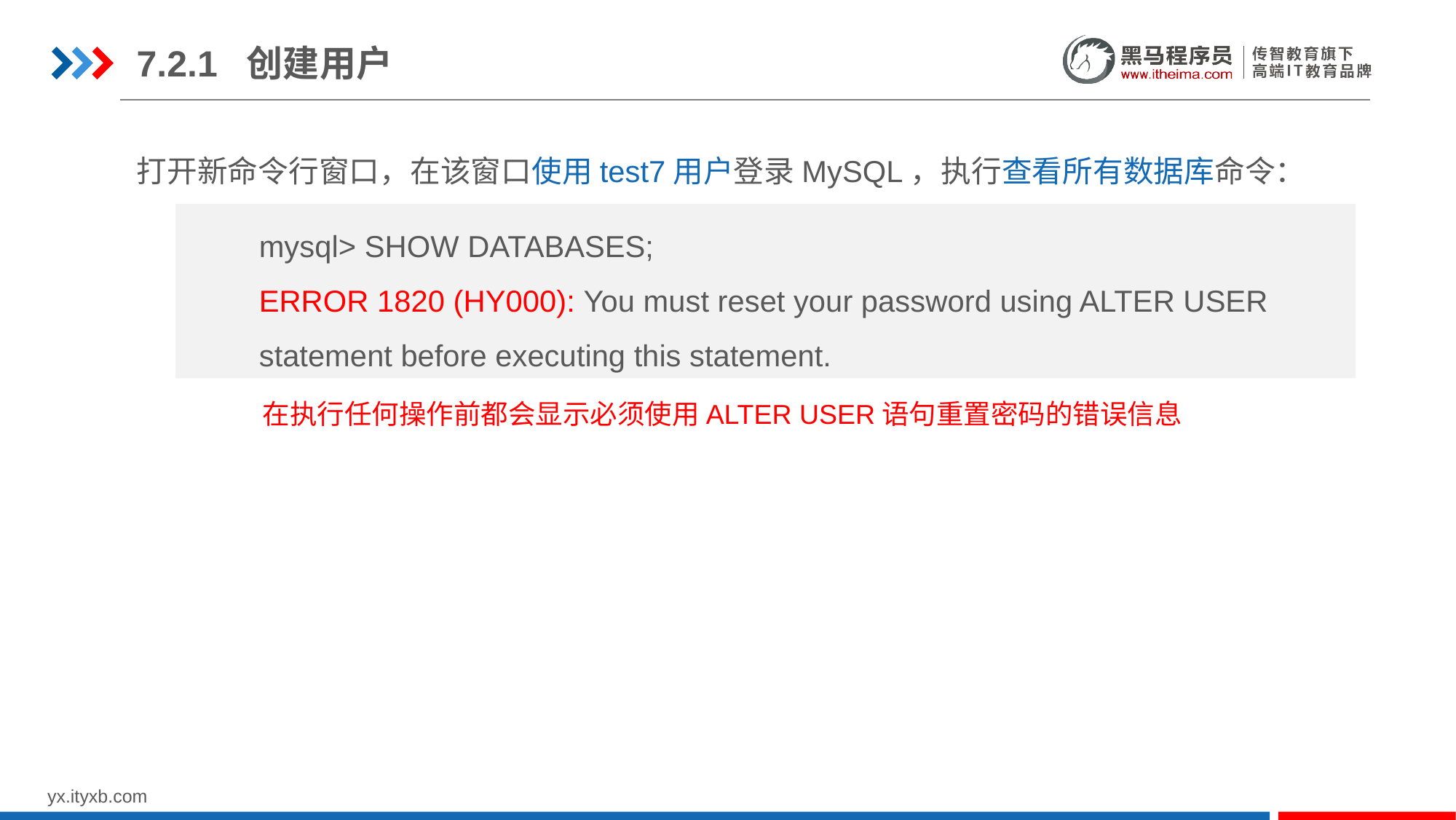

7.2.1  创建用户
打开新命令行窗口，在该窗口使用test7用户登录MySQL，执行查看所有数据库命令：
mysql> SHOW DATABASES;
ERROR 1820 (HY000): You must reset your password using ALTER USER statement before executing this statement.
在执行任何操作前都会显示必须使用ALTER USER语句重置密码的错误信息